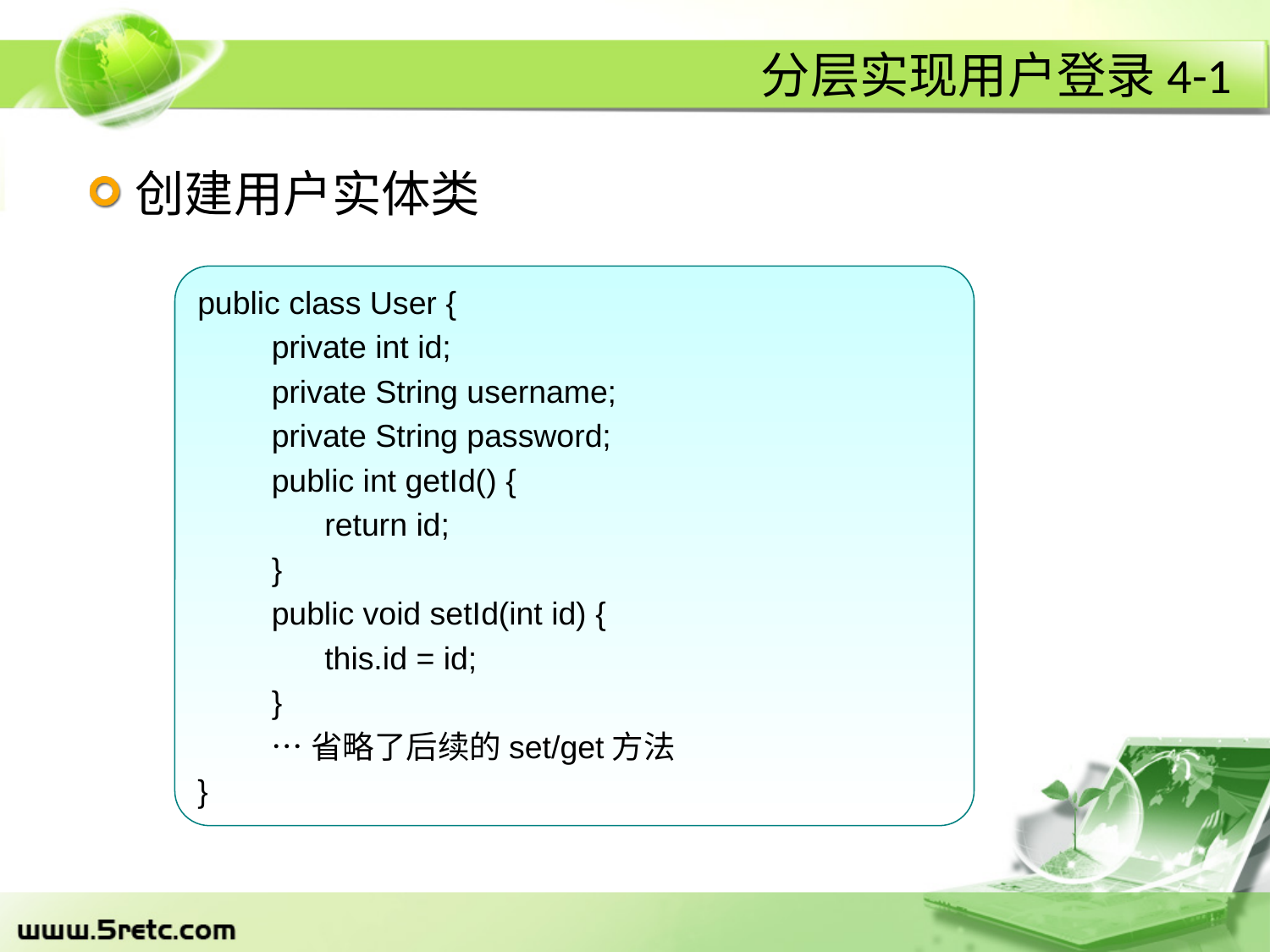

# 分层实现用户登录4-1
创建用户实体类

public class User {
    	private int id;
    	private String username;
    	private String password;
   	public int getId() {
         	return id;
    	}
    	public void setId(int id) {
        		this.id = id;
    	}
    	…省略了后续的set/get方法
}